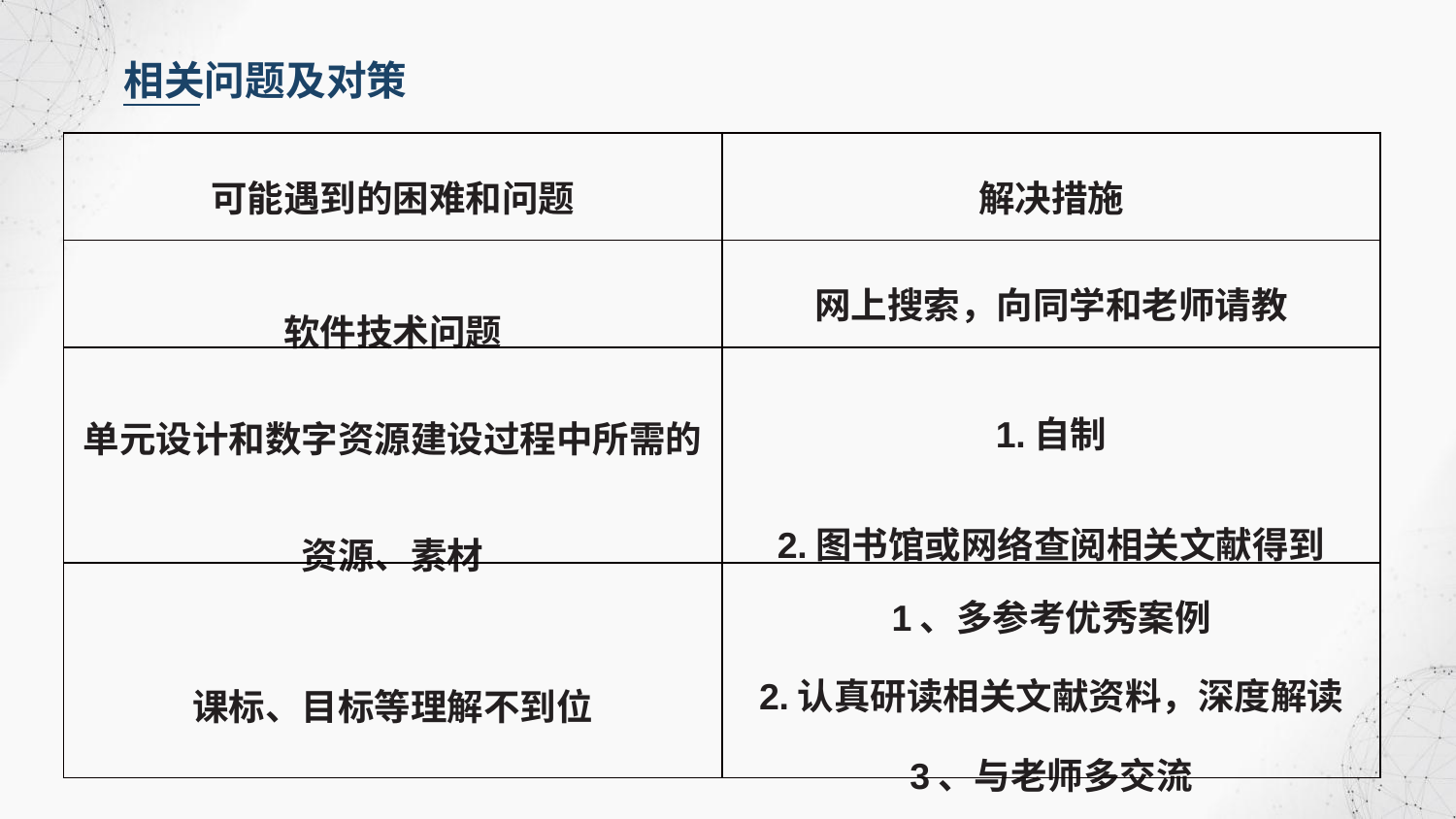

相关问题及对策
| 可能遇到的困难和问题 | 解决措施 |
| --- | --- |
| 软件技术问题 | 网上搜索，向同学和老师请教 |
| 单元设计和数字资源建设过程中所需的资源、素材 | 1.自制 2.图书馆或网络查阅相关文献得到 |
| 课标、目标等理解不到位 | 1、多参考优秀案例 2.认真研读相关文献资料，深度解读 3、与老师多交流 |